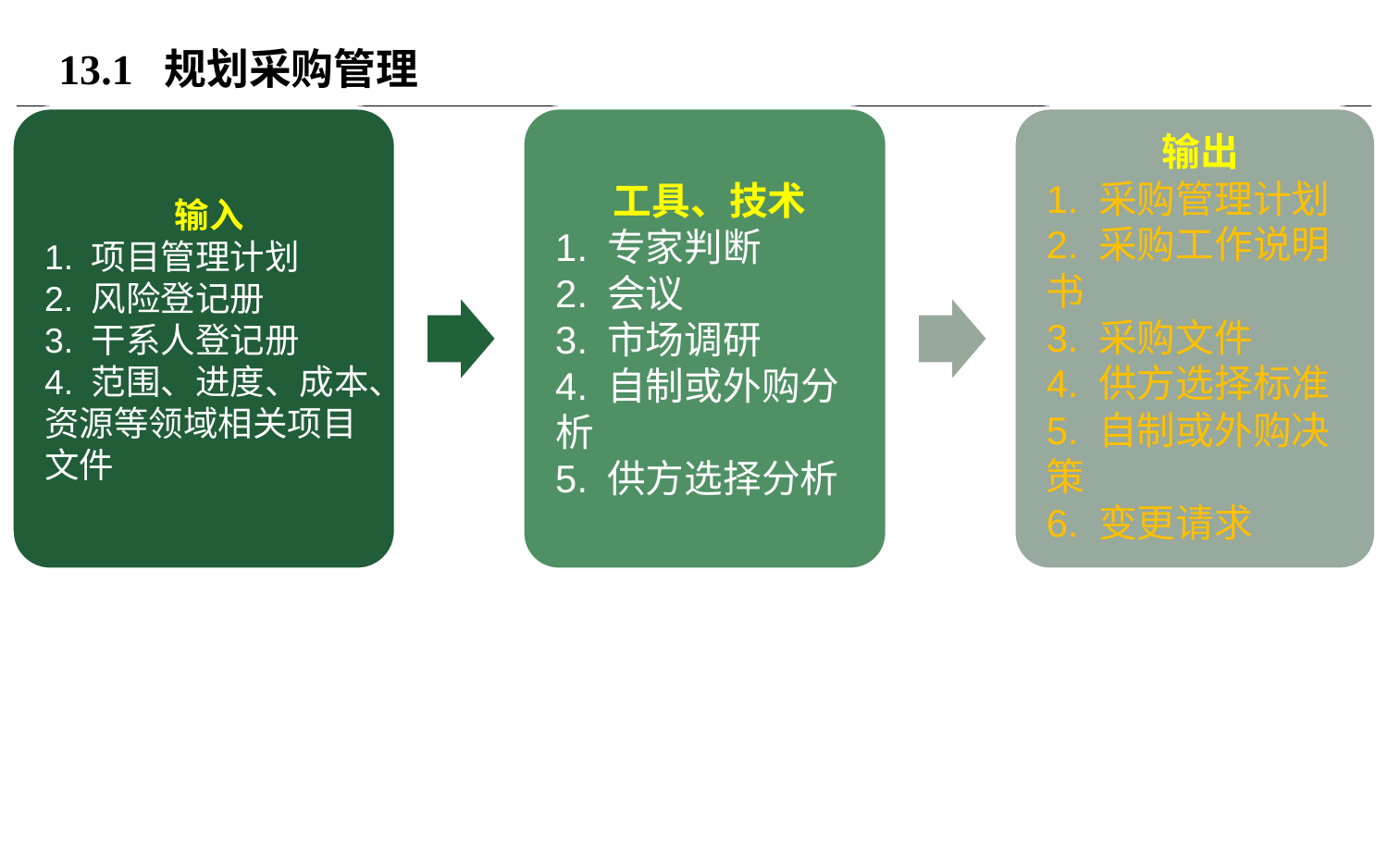

# 13.1  规划采购管理
输入
1. 项目管理计划
2. 风险登记册
3. 干系人登记册
4. 范围、进度、成本、资源等领域相关项目文件

工具、技术
1. 专家判断
2. 会议
3. 市场调研
4. 自制或外购分析
5. 供方选择分析

输出
1. 采购管理计划
2. 采购工作说明书
3. 采购文件
4. 供方选择标准
5. 自制或外购决策
6. 变更请求